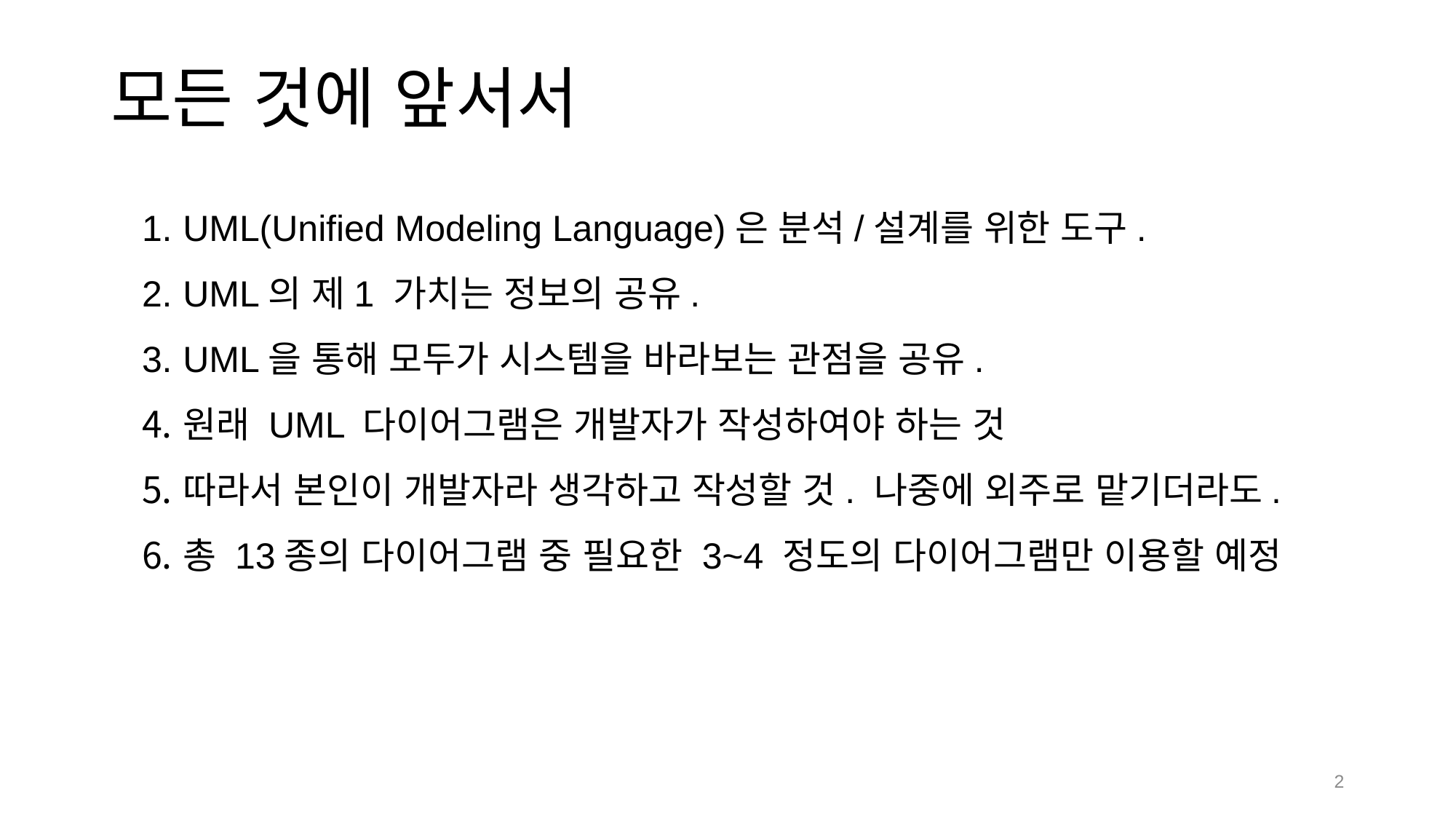

# 모든 것에 앞서서
UML(Unified Modeling Language)은 분석/설계를 위한 도구.
UML의 제1 가치는 정보의 공유.
UML을 통해 모두가 시스템을 바라보는 관점을 공유.
원래 UML 다이어그램은 개발자가 작성하여야 하는 것
따라서 본인이 개발자라 생각하고 작성할 것. 나중에 외주로 맡기더라도.
총 13종의 다이어그램 중 필요한 3~4 정도의 다이어그램만 이용할 예정

2